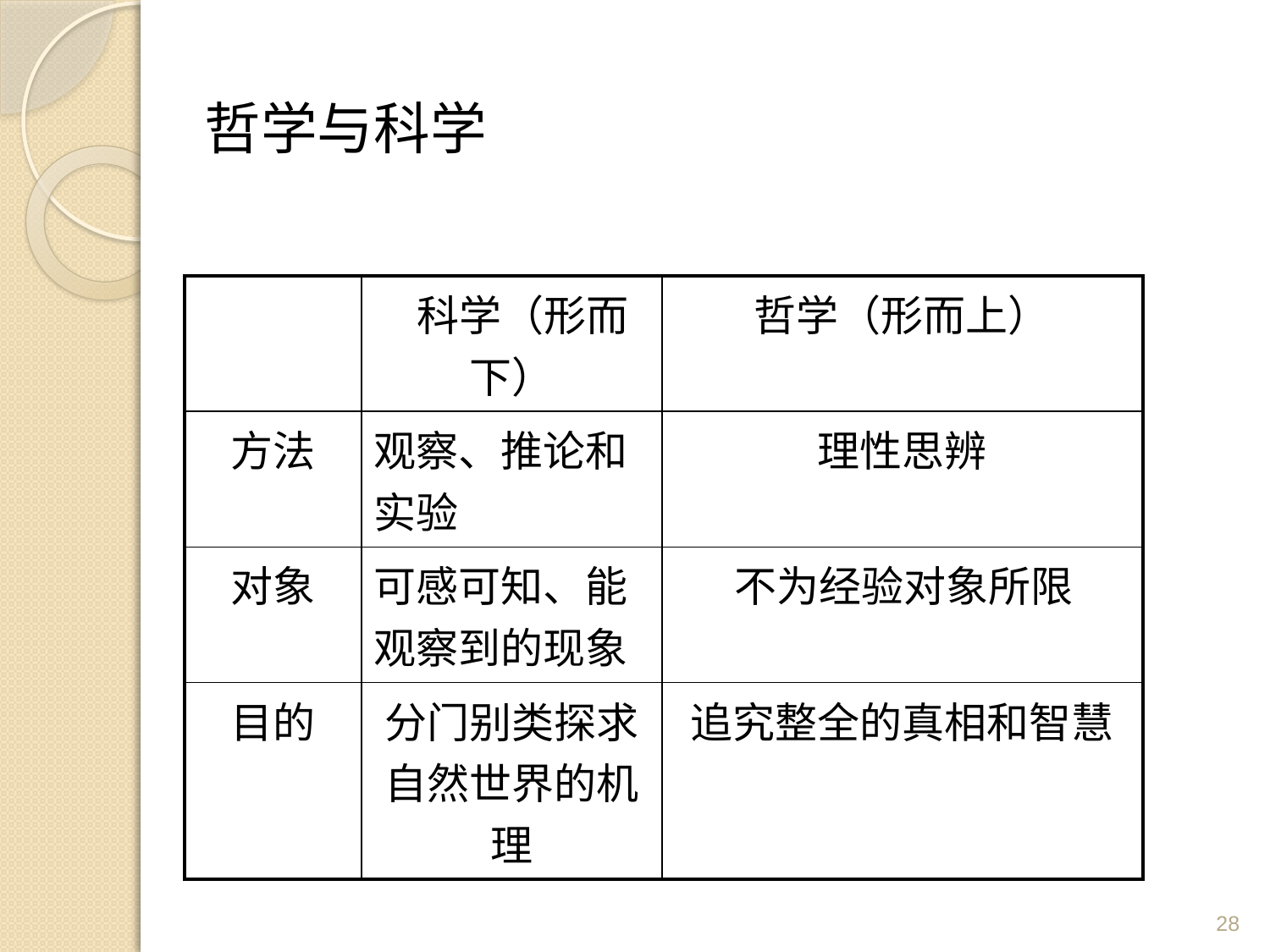

哲学与科学

|  | 科学（形而下） | 哲学（形而上） |
| --- | --- | --- |
| 方法 | 观察、推论和实验 | 理性思辨 |
| 对象 | 可感可知、能观察到的现象 | 不为经验对象所限 |
| 目的 | 分门别类探求自然世界的机理 | 追究整全的真相和智慧 |
28